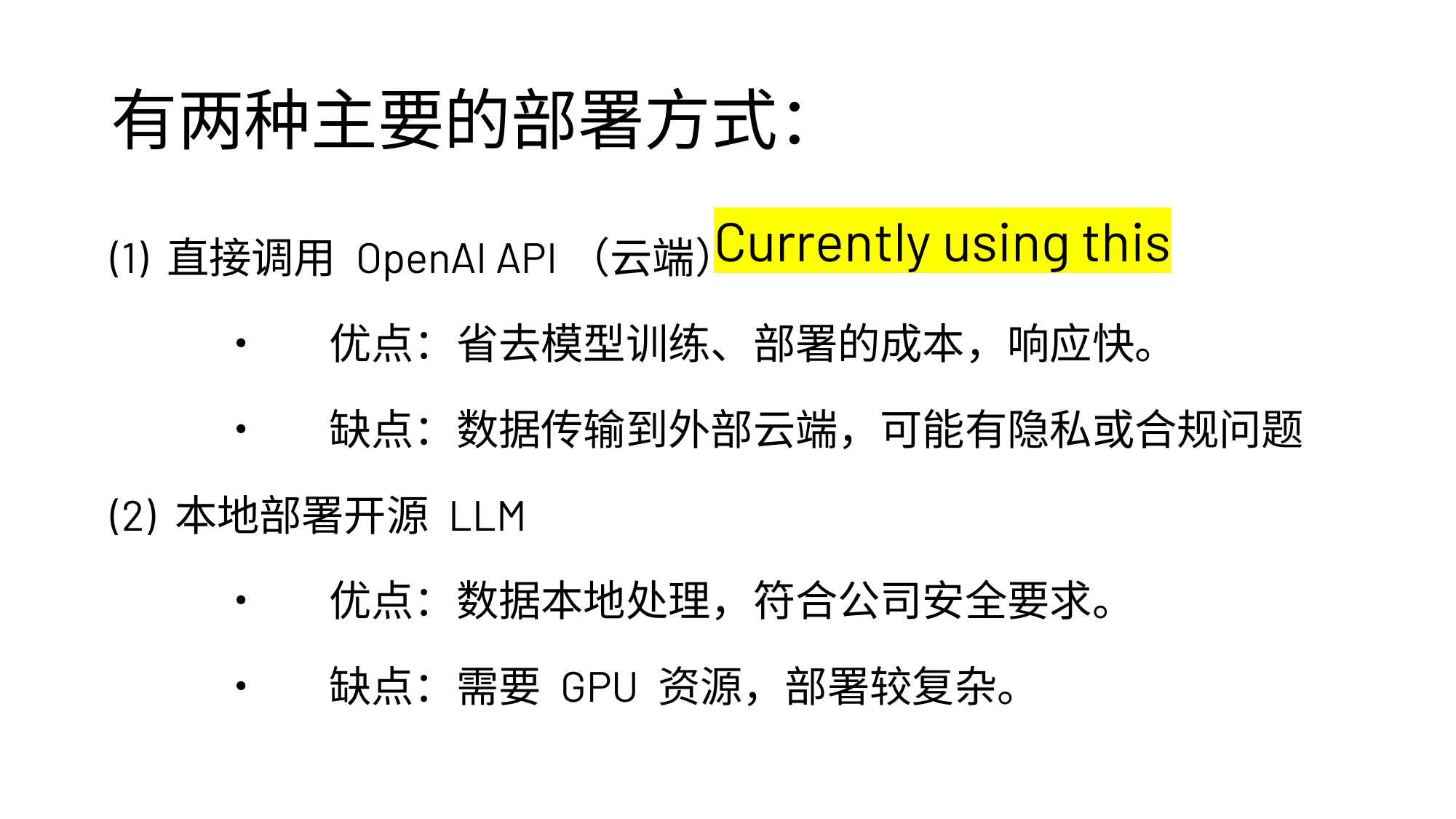

# 有两种主要的部署方式：
Currently using this
(1) 直接调用 OpenAI API（云端）
	•	优点：省去模型训练、部署的成本，响应快。
	•	缺点：数据传输到外部云端，可能有隐私或合规问题
(2) 本地部署开源 LLM
	•	优点：数据本地处理，符合公司安全要求。
	•	缺点：需要 GPU 资源，部署较复杂。